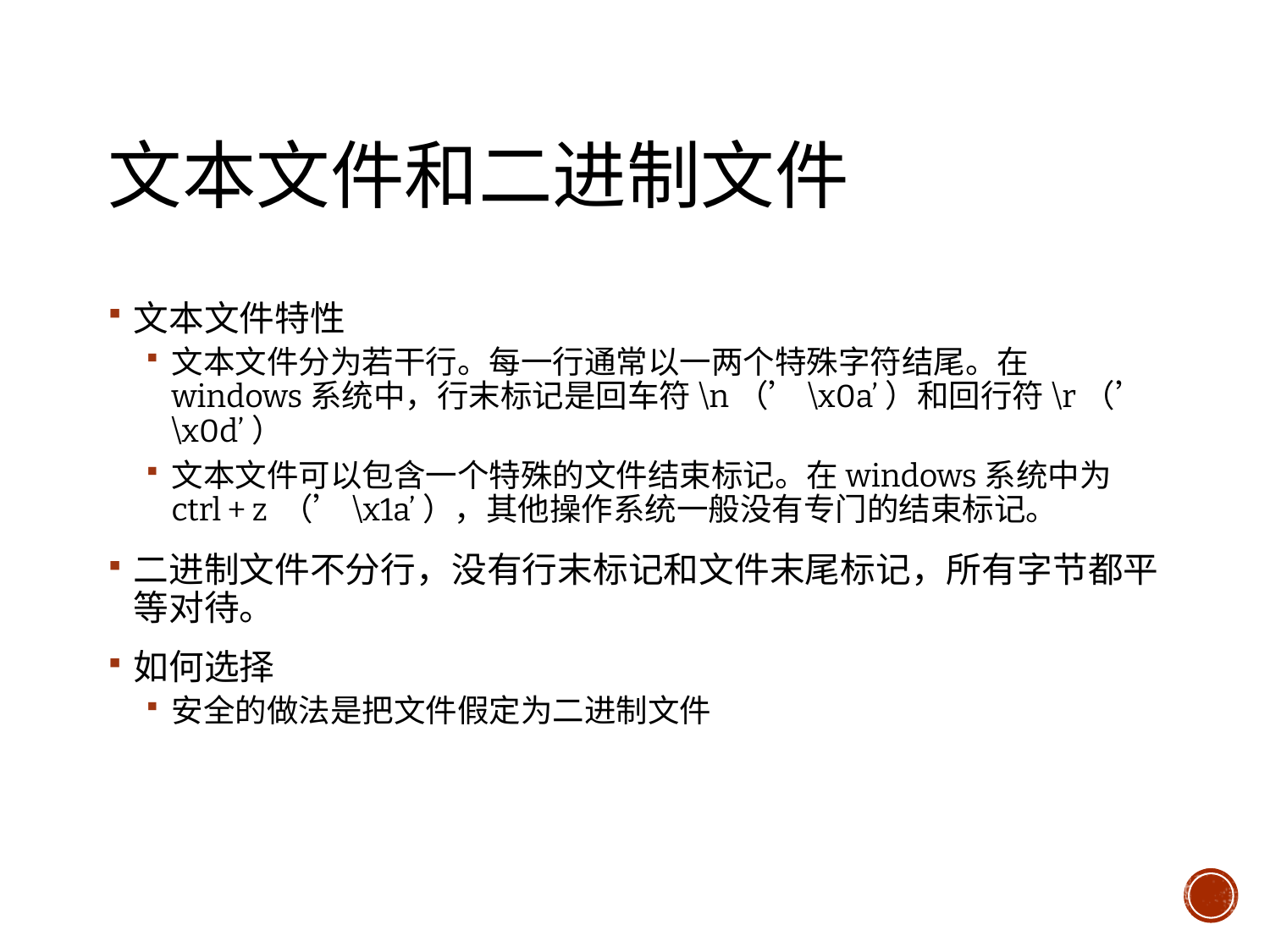

# 文本文件和二进制文件
文本文件特性
文本文件分为若干行。每一行通常以一两个特殊字符结尾。在windows系统中，行末标记是回车符\n（’\x0a’）和回行符\r（’\x0d’）
文本文件可以包含一个特殊的文件结束标记。在windows系统中为ctrl + z （’\x1a’），其他操作系统一般没有专门的结束标记。
二进制文件不分行，没有行末标记和文件末尾标记，所有字节都平等对待。
如何选择
安全的做法是把文件假定为二进制文件